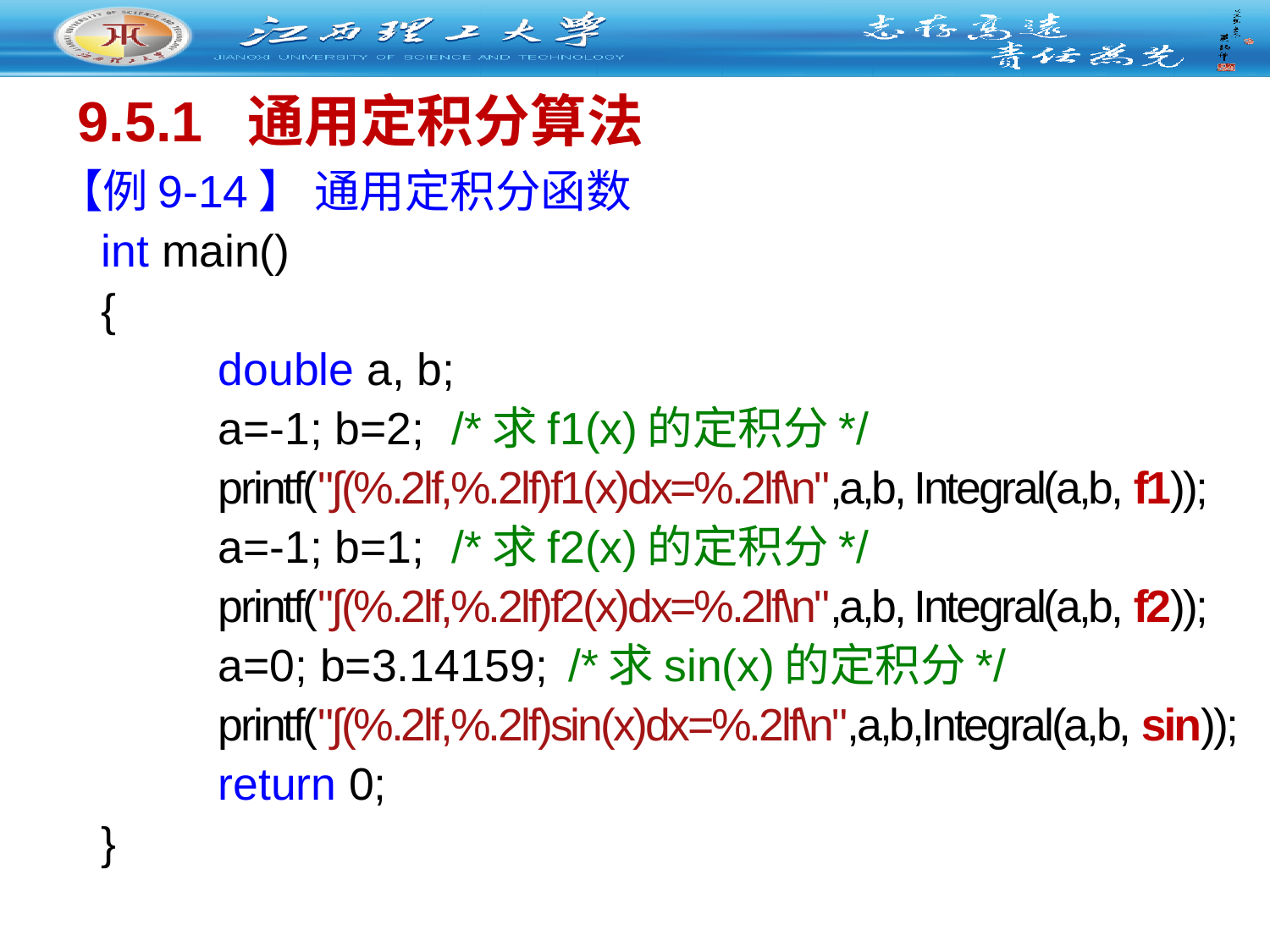

# 9.5.1  通用定积分算法
【例9-14】 通用定积分函数
int main()
{
 	double a, b;
 	a=-1; b=2; 		/*求f1(x)的定积分*/
 	printf("∫(%.2lf,%.2lf)f1(x)dx=%.2lf\n",a,b, Integral(a,b, f1));
 	a=-1; b=1; 		/*求f2(x)的定积分*/
 	printf("∫(%.2lf,%.2lf)f2(x)dx=%.2lf\n",a,b, Integral(a,b, f2));
 	a=0; b=3.14159; 	/*求sin(x)的定积分*/
  	printf("∫(%.2lf,%.2lf)sin(x)dx=%.2lf\n",a,b,Integral(a,b, sin));
  	return 0;
}